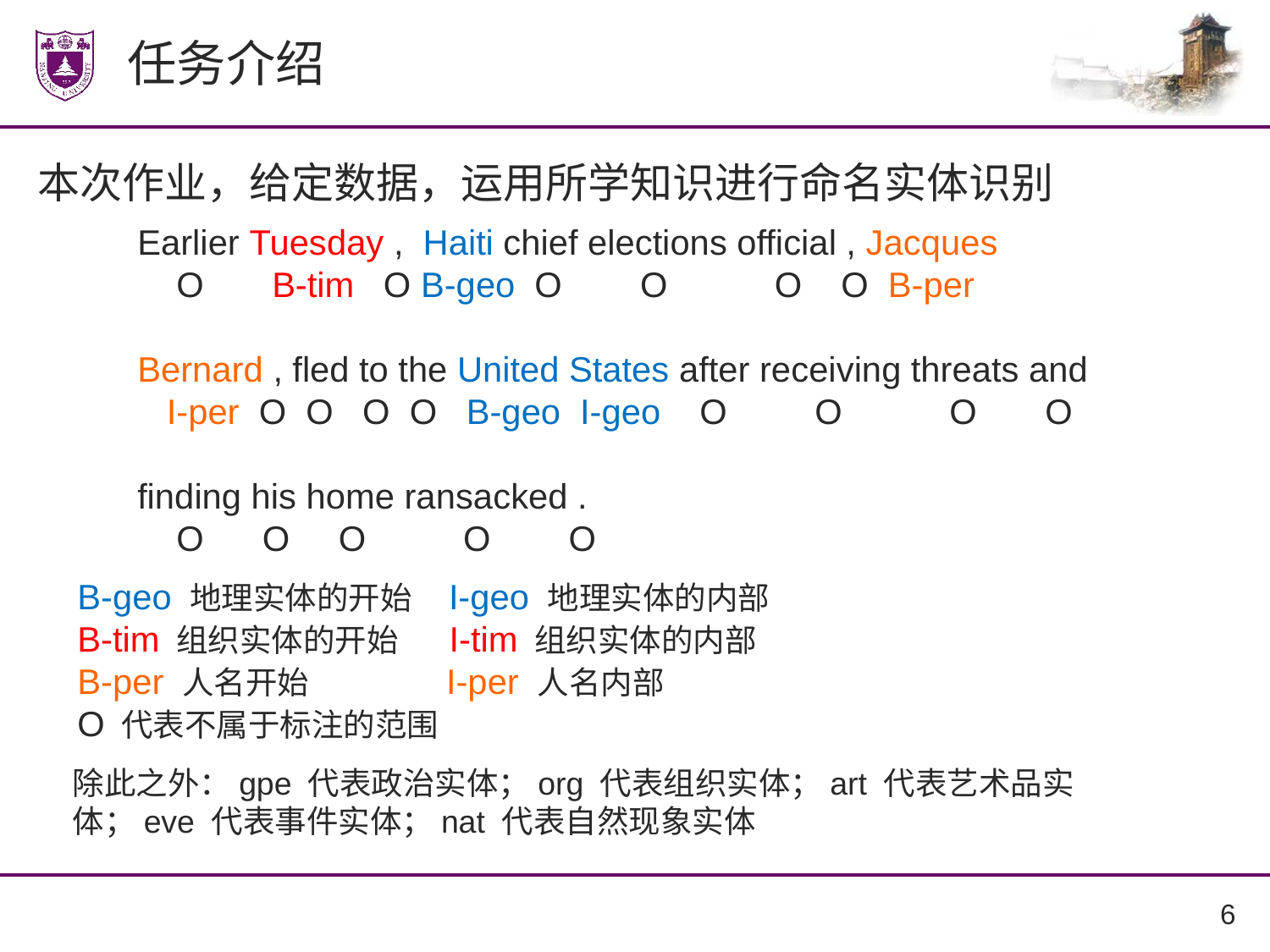

# 任务介绍
本次作业，给定数据，运用所学知识进行命名实体识别
Earlier Tuesday ,  Haiti chief elections official , Jacques
    O       B-tim   O B-geo  O        O           O    O  B-per

Bernard , fled to the United States after receiving threats and
   I-per  O  O   O  O   B-geo  I-geo    O         O           O       O

finding his home ransacked .
    O      O     O          O        O
B-geo 地理实体的开始    I-geo 地理实体的内部
B-tim 组织实体的开始      I-tim 组织实体的内部
B-per 人名开始                  I-per 人名内部
O 代表不属于标注的范围
除此之外：gpe 代表政治实体；org 代表组织实体；art 代表艺术品实体；eve 代表事件实体；nat 代表自然现象实体